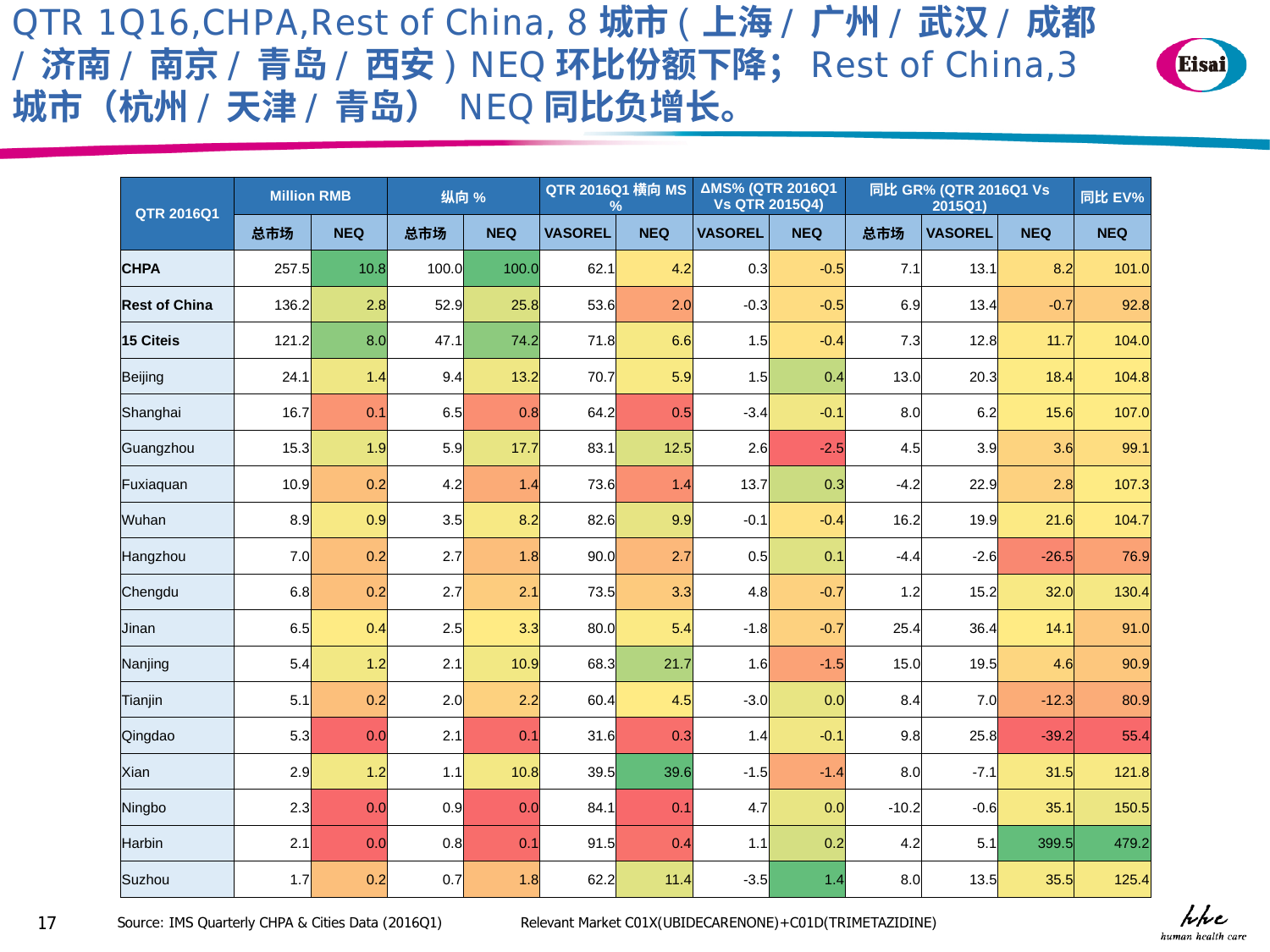

QTR 1Q16,CHPA,Rest of China, 8城市(上海/广州/武汉/成都/济南/南京/青岛/西安) NEQ环比份额下降；Rest of China,3城市（杭州/天津/青岛） NEQ同比负增长。
| QTR 2016Q1 | Million RMB |  | 纵向% |  | QTR 2016Q1横向MS% |  | ΔMS% (QTR 2016Q1 Vs QTR 2015Q4) |  | 同比GR% (QTR 2016Q1 Vs 2015Q1) |  |  | 同比EV% |
| --- | --- | --- | --- | --- | --- | --- | --- | --- | --- | --- | --- | --- |
|  | 总市场 | NEQ | 总市场 | NEQ | VASOREL | NEQ | VASOREL | NEQ | 总市场 | VASOREL | NEQ | NEQ |
| CHPA | 257.5 | 10.8 | 100.0 | 100.0 | 62.1 | 4.2 | 0.3 | -0.5 | 7.1 | 13.1 | 8.2 | 101.0 |
| Rest of China | 136.2 | 2.8 | 52.9 | 25.8 | 53.6 | 2.0 | -0.3 | -0.5 | 6.9 | 13.4 | -0.7 | 92.8 |
| 15 Citeis | 121.2 | 8.0 | 47.1 | 74.2 | 71.8 | 6.6 | 1.5 | -0.4 | 7.3 | 12.8 | 11.7 | 104.0 |
| Beijing | 24.1 | 1.4 | 9.4 | 13.2 | 70.7 | 5.9 | 1.5 | 0.4 | 13.0 | 20.3 | 18.4 | 104.8 |
| Shanghai | 16.7 | 0.1 | 6.5 | 0.8 | 64.2 | 0.5 | -3.4 | -0.1 | 8.0 | 6.2 | 15.6 | 107.0 |
| Guangzhou | 15.3 | 1.9 | 5.9 | 17.7 | 83.1 | 12.5 | 2.6 | -2.5 | 4.5 | 3.9 | 3.6 | 99.1 |
| Fuxiaquan | 10.9 | 0.2 | 4.2 | 1.4 | 73.6 | 1.4 | 13.7 | 0.3 | -4.2 | 22.9 | 2.8 | 107.3 |
| Wuhan | 8.9 | 0.9 | 3.5 | 8.2 | 82.6 | 9.9 | -0.1 | -0.4 | 16.2 | 19.9 | 21.6 | 104.7 |
| Hangzhou | 7.0 | 0.2 | 2.7 | 1.8 | 90.0 | 2.7 | 0.5 | 0.1 | -4.4 | -2.6 | -26.5 | 76.9 |
| Chengdu | 6.8 | 0.2 | 2.7 | 2.1 | 73.5 | 3.3 | 4.8 | -0.7 | 1.2 | 15.2 | 32.0 | 130.4 |
| Jinan | 6.5 | 0.4 | 2.5 | 3.3 | 80.0 | 5.4 | -1.8 | -0.7 | 25.4 | 36.4 | 14.1 | 91.0 |
| Nanjing | 5.4 | 1.2 | 2.1 | 10.9 | 68.3 | 21.7 | 1.6 | -1.5 | 15.0 | 19.5 | 4.6 | 90.9 |
| Tianjin | 5.1 | 0.2 | 2.0 | 2.2 | 60.4 | 4.5 | -3.0 | 0.0 | 8.4 | 7.0 | -12.3 | 80.9 |
| Qingdao | 5.3 | 0.0 | 2.1 | 0.1 | 31.6 | 0.3 | 1.4 | -0.1 | 9.8 | 25.8 | -39.2 | 55.4 |
| Xian | 2.9 | 1.2 | 1.1 | 10.8 | 39.5 | 39.6 | -1.5 | -1.4 | 8.0 | -7.1 | 31.5 | 121.8 |
| Ningbo | 2.3 | 0.0 | 0.9 | 0.0 | 84.1 | 0.1 | 4.7 | 0.0 | -10.2 | -0.6 | 35.1 | 150.5 |
| Harbin | 2.1 | 0.0 | 0.8 | 0.1 | 91.5 | 0.4 | 1.1 | 0.2 | 4.2 | 5.1 | 399.5 | 479.2 |
| Suzhou | 1.7 | 0.2 | 0.7 | 1.8 | 62.2 | 11.4 | -3.5 | 1.4 | 8.0 | 13.5 | 35.5 | 125.4 |
Source: IMS Quarterly CHPA & Cities Data (2016Q1)
 Relevant Market C01X(UBIDECARENONE)+C01D(TRIMETAZIDINE)
17